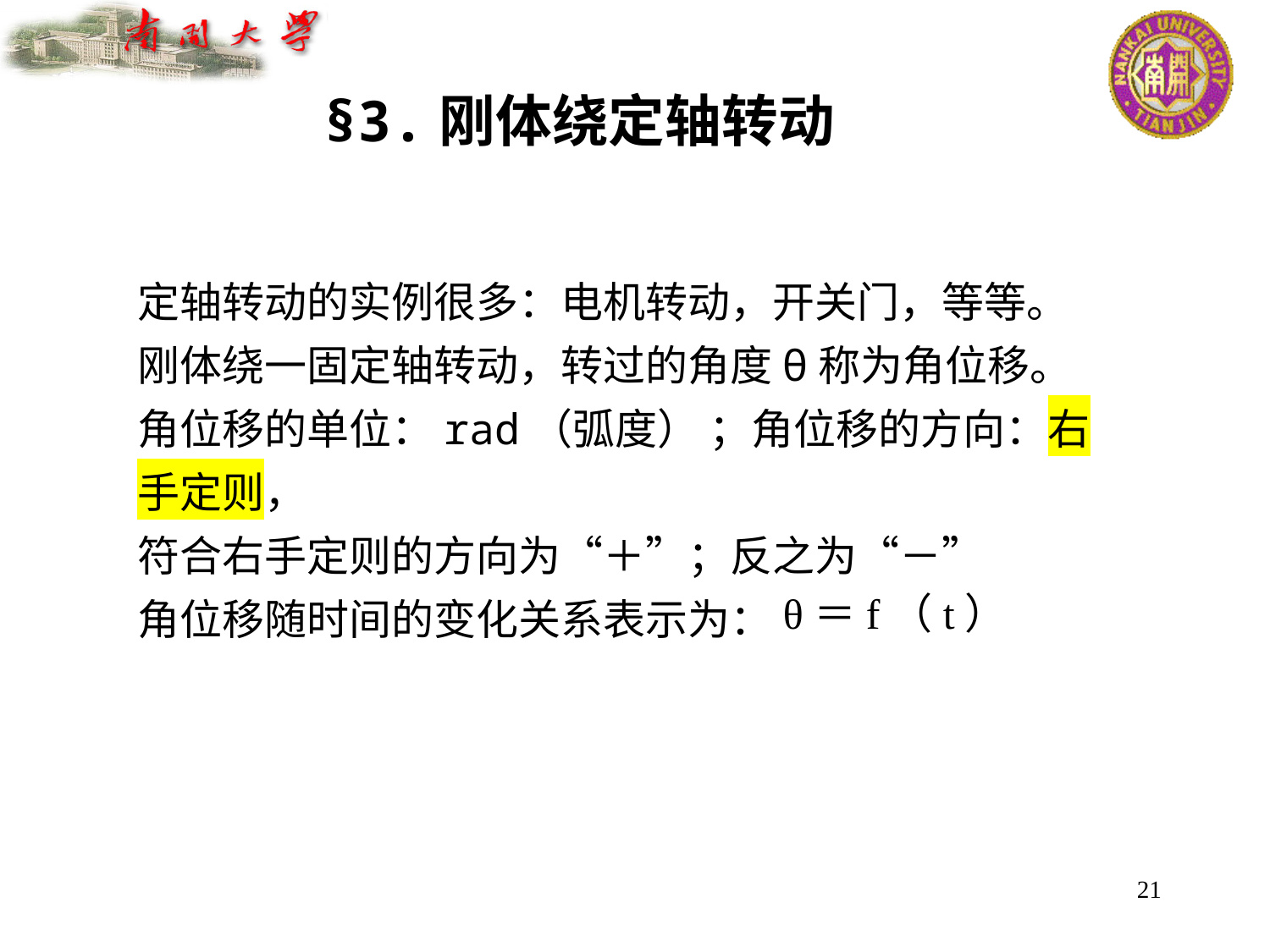

# §3.刚体绕定轴转动
定轴转动的实例很多：电机转动，开关门，等等。
刚体绕一固定轴转动，转过的角度θ称为角位移。
角位移的单位：rad（弧度） ；角位移的方向：右手定则，
符合右手定则的方向为“＋”；反之为“－”
角位移随时间的变化关系表示为：
θ＝f（t）
21